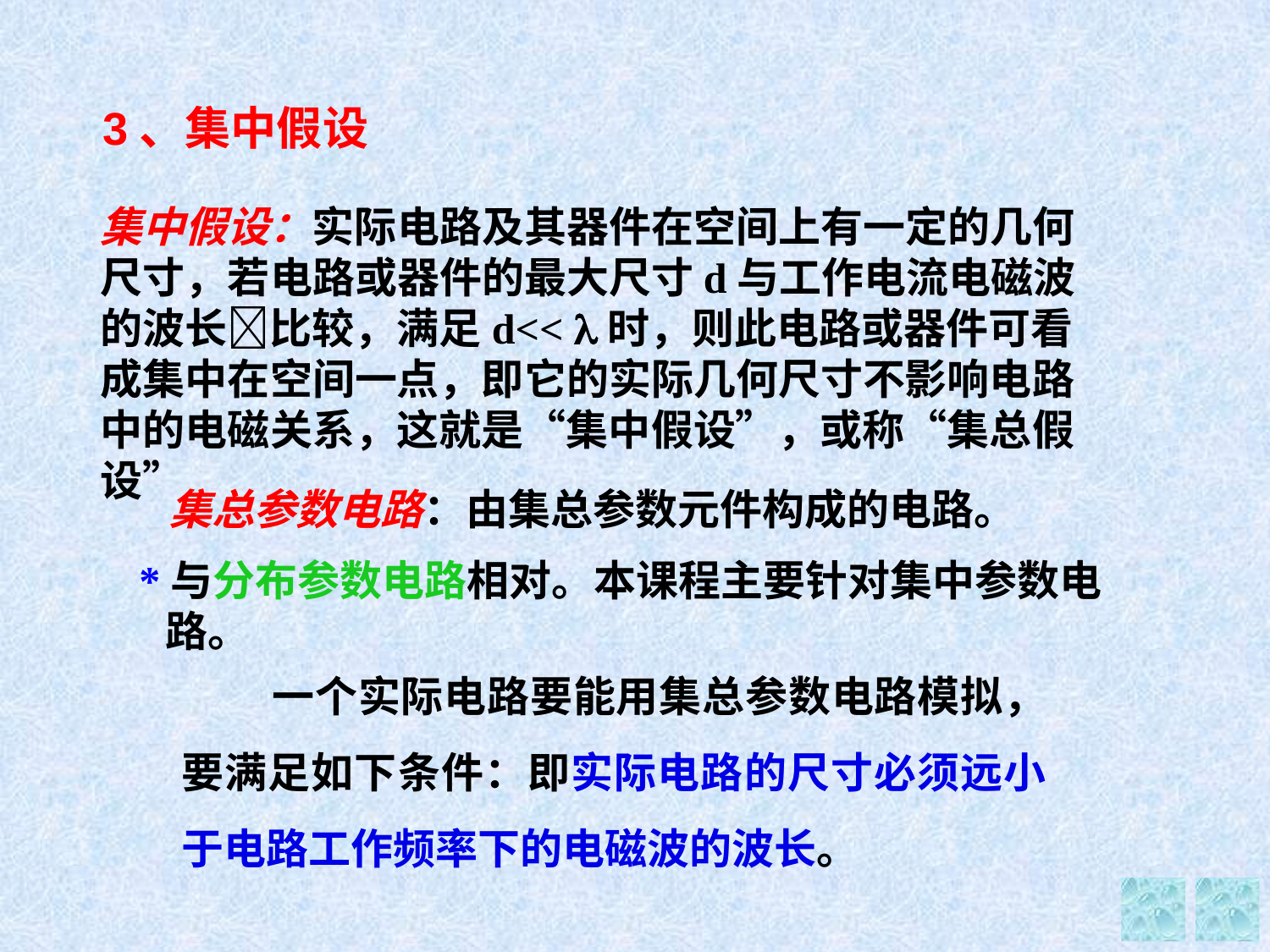

3、集中假设
集中假设：实际电路及其器件在空间上有一定的几何尺寸，若电路或器件的最大尺寸d与工作电流电磁波的波长λ比较，满足d<< λ时，则此电路或器件可看成集中在空间一点，即它的实际几何尺寸不影响电路中的电磁关系，这就是“集中假设”，或称“集总假设”
集总参数电路：由集总参数元件构成的电路。
*与分布参数电路相对。本课程主要针对集中参数电路。
一个实际电路要能用集总参数电路模拟，要满足如下条件：即实际电路的尺寸必须远小于电路工作频率下的电磁波的波长。